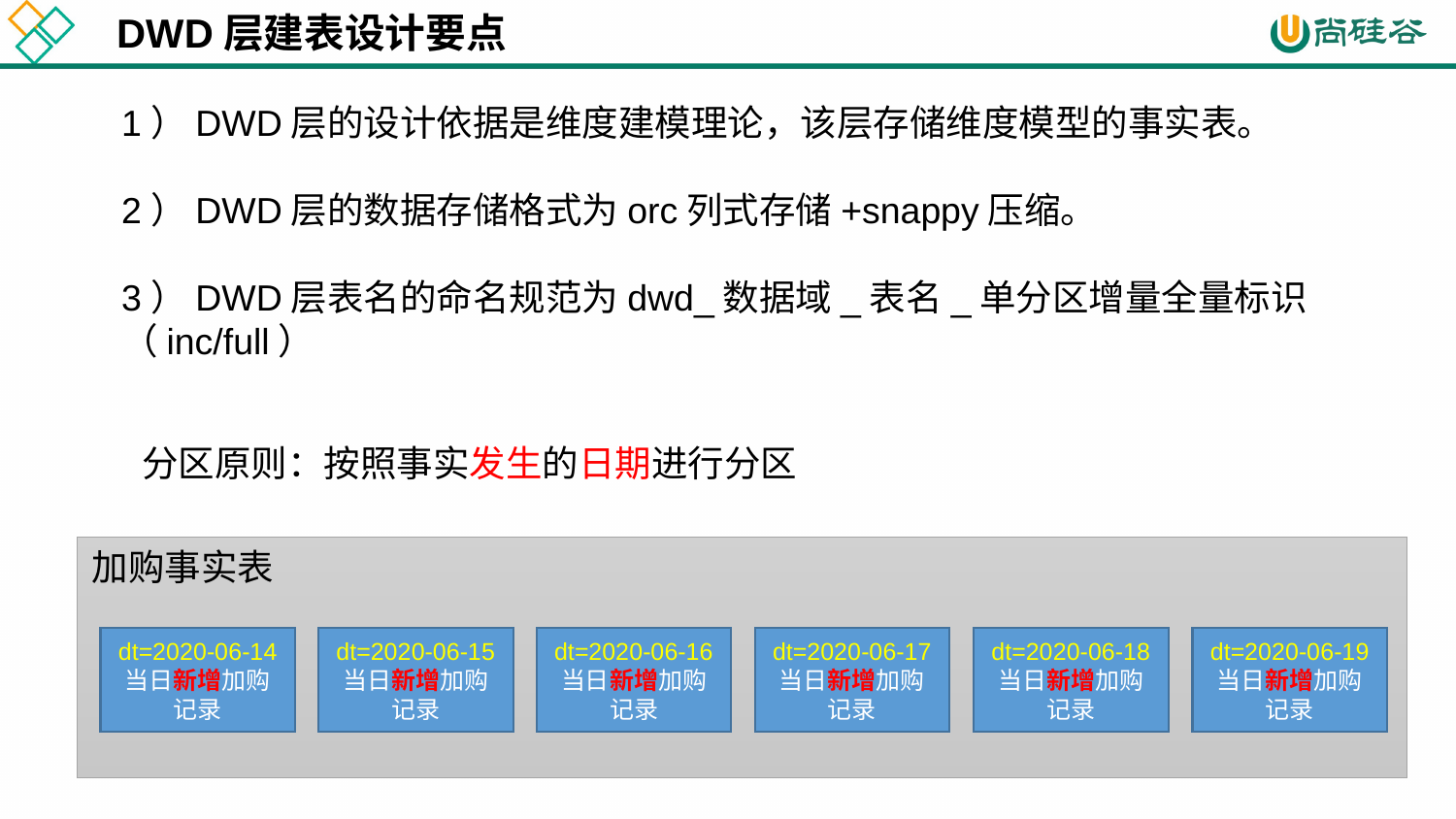

DWD层建表设计要点
1）DWD层的设计依据是维度建模理论，该层存储维度模型的事实表。

2）DWD层的数据存储格式为orc列式存储+snappy压缩。

3）DWD层表名的命名规范为dwd_数据域_表名_单分区增量全量标识（inc/full）
分区原则：按照事实发生的日期进行分区
加购事实表
dt=2020-06-14
当日新增加购记录
dt=2020-06-15
当日新增加购记录
dt=2020-06-16
当日新增加购记录
dt=2020-06-17
当日新增加购记录
dt=2020-06-18
当日新增加购记录
dt=2020-06-19
当日新增加购记录